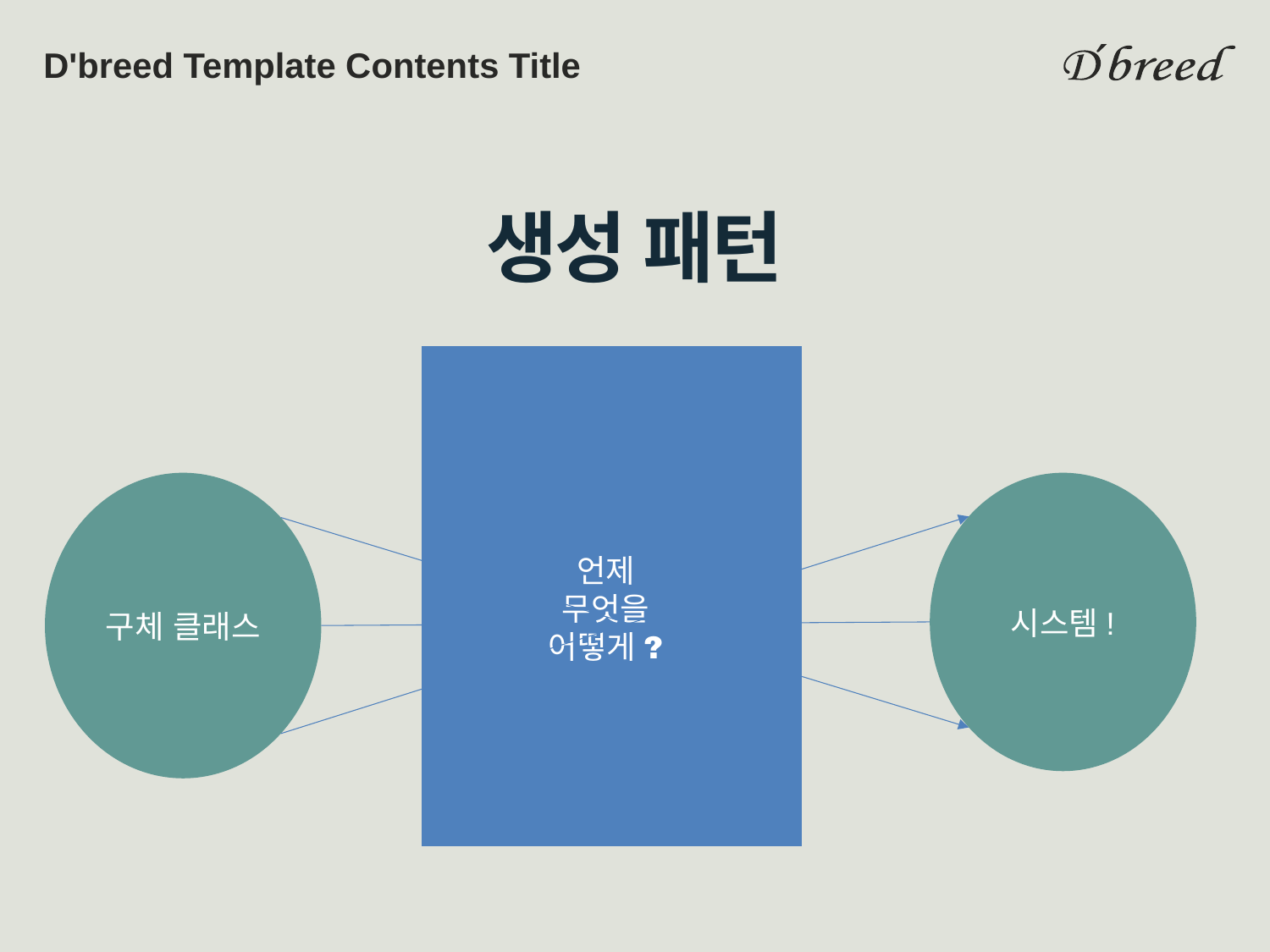

# D'breed Template Contents Title
생성 패턴

구체 클래스
시스템!
언제
무엇을
어떻게?